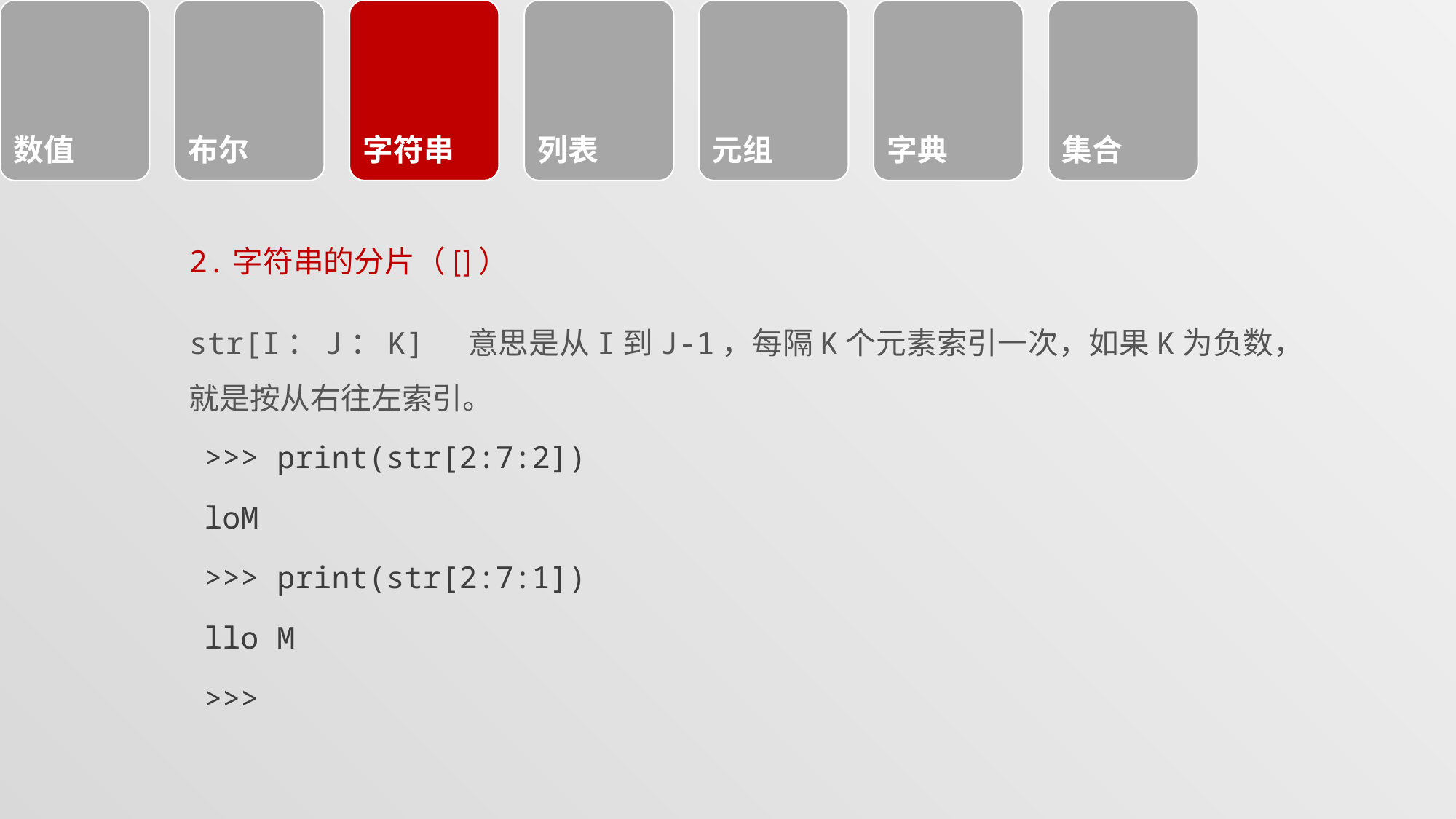

#
2.字符串的分片（[]）
str[I：J：K]  意思是从I到J-1，每隔K个元素索引一次，如果K为负数，就是按从右往左索引。
>>> print(str[2:7:2])
loM
>>> print(str[2:7:1])
llo M
>>>